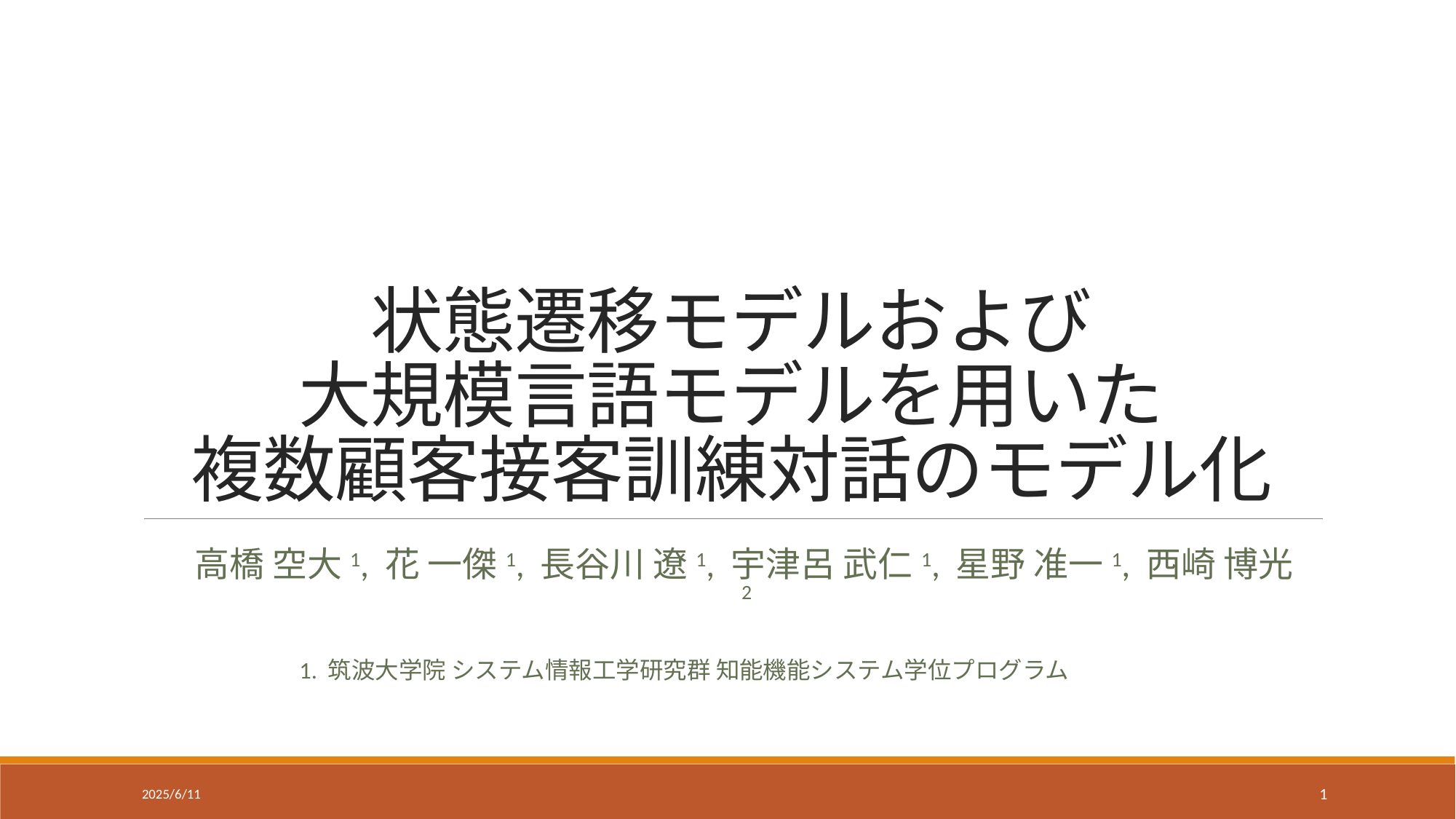

# 状態遷移モデルおよび 大規模言語モデルを用いた 複数顧客接客訓練対話のモデル化
高橋 空大1, 花 一傑1, 長谷川 遼1, 宇津呂 武仁1, 星野 准一1, 西崎 博光2
	1. 筑波大学院 システム情報工学研究群 知能機能システム学位プログラム
 	2.山梨大学大学院 総合研究部 工学域
2025/6/11
1